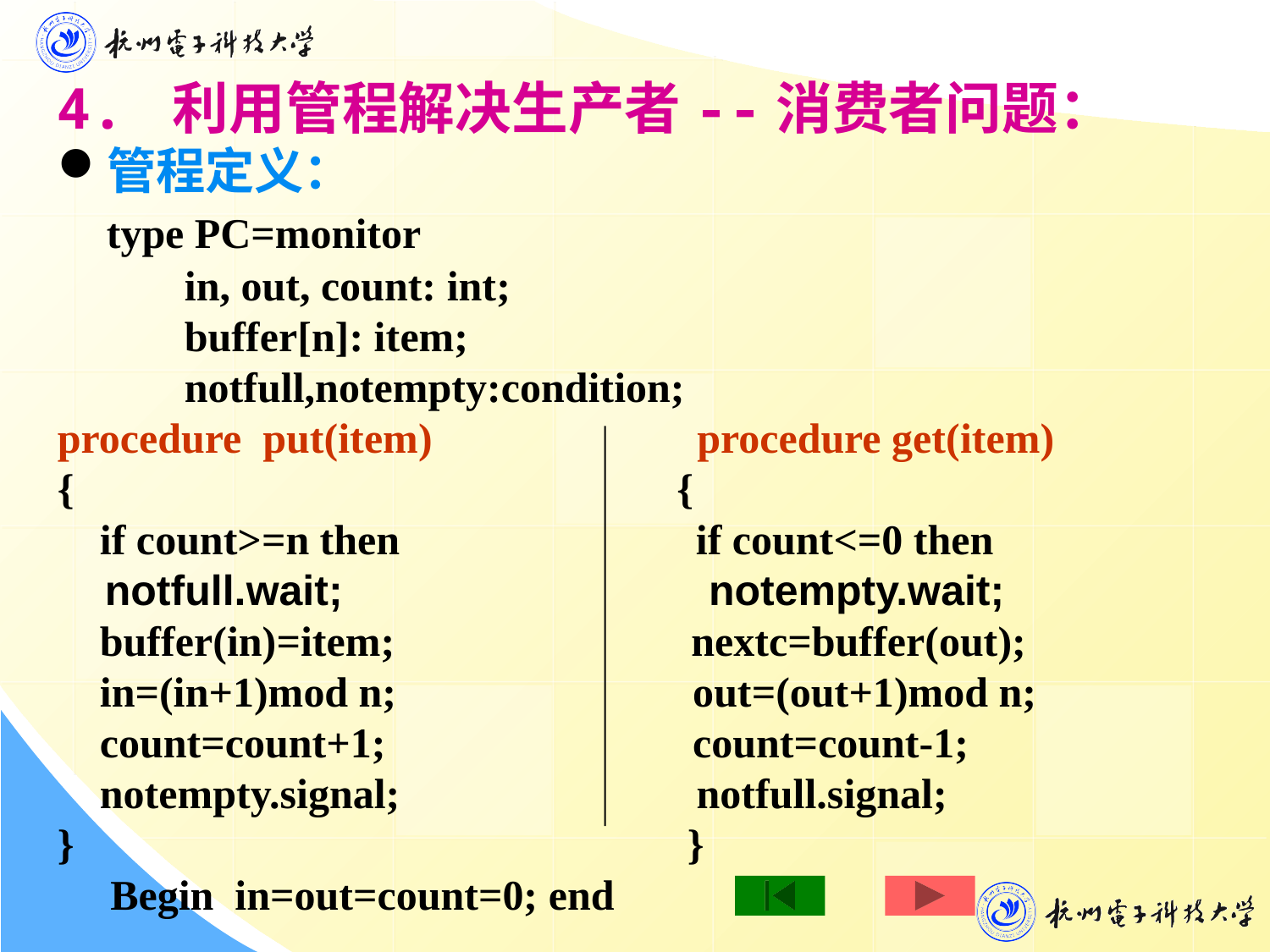

4. 利用管程解决生产者--消费者问题：
管程定义：
    type PC=monitor
	in, out, count: int;
            buffer[n]: item;
	notfull,notempty:condition;
procedure  put(item)                         procedure get(item)
{                                                         {
    if count>=n then                            if count<=0 then
    notfull.wait;                               notempty.wait;
    buffer(in)=item;                            nextc=buffer(out);
    in=(in+1)mod n;                            out=(out+1)mod n;
    count=count+1;                             count=count-1;
    notempty.signal;                            notfull.signal;
}                                                          }
     Begin  in=out=count=0; end